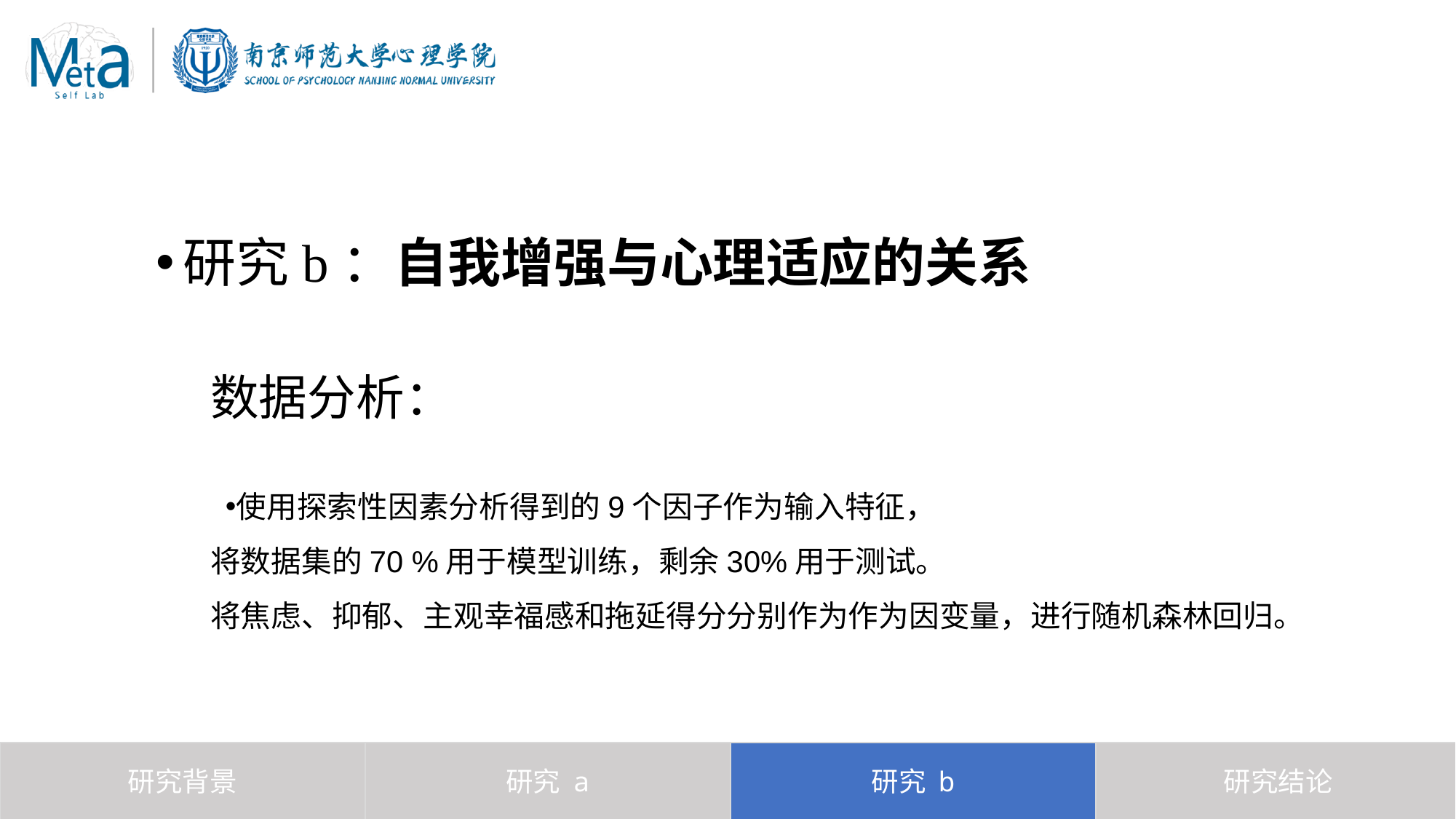

研究b：自我增强与心理适应的关系

数据分析：

使用探索性因素分析得到的9个因子作为输入特征，
将数据集的70 %用于模型训练，剩余30%用于测试。
将焦虑、抑郁、主观幸福感和拖延得分分别作为作为因变量，进行随机森林回归。

研究背景
研究 a
研究 b
研究结论